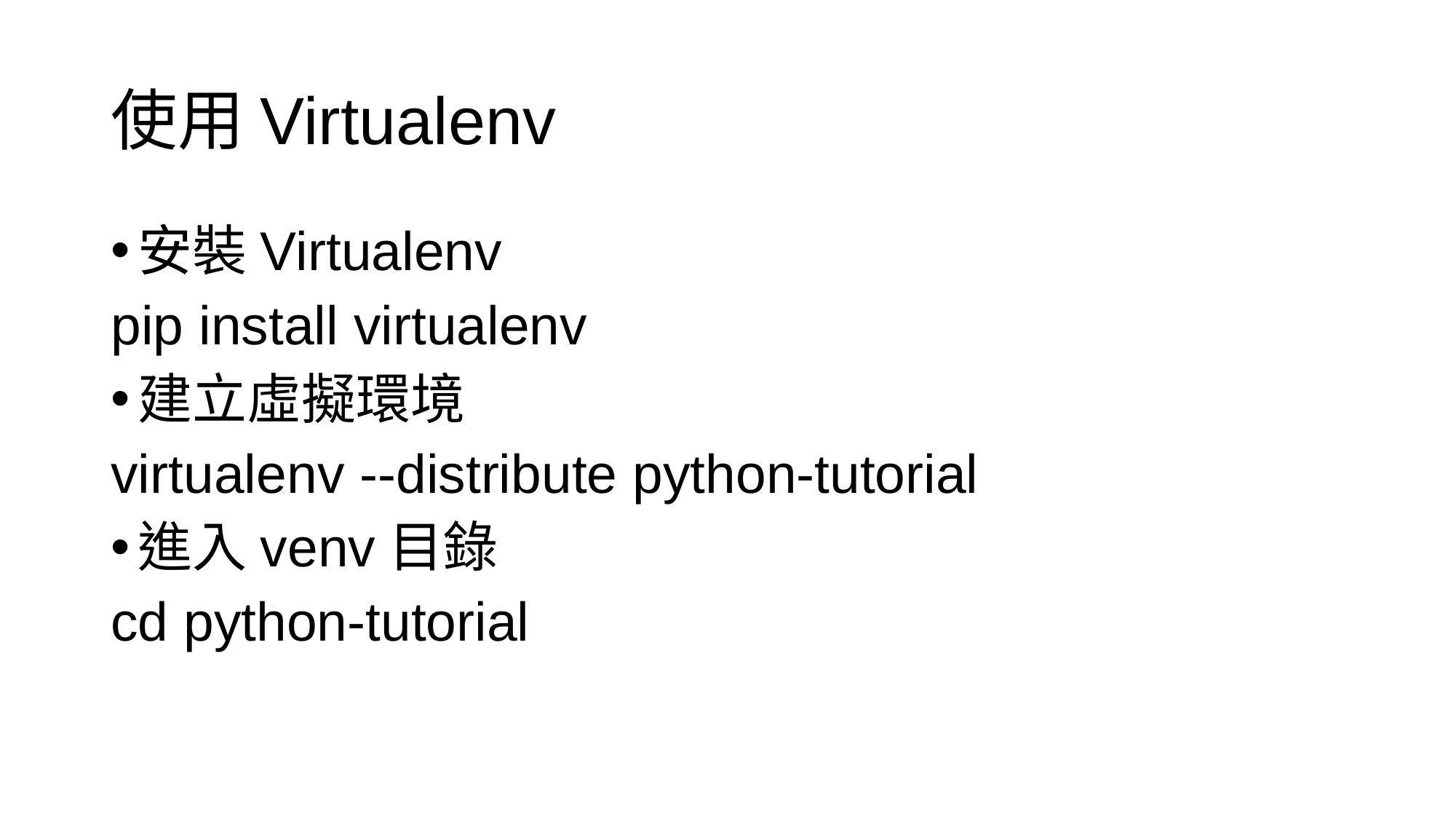

# 使用Virtualenv
安裝Virtualenv
pip install virtualenv
建立虛擬環境
virtualenv --distribute python-tutorial
進入venv目錄
cd python-tutorial